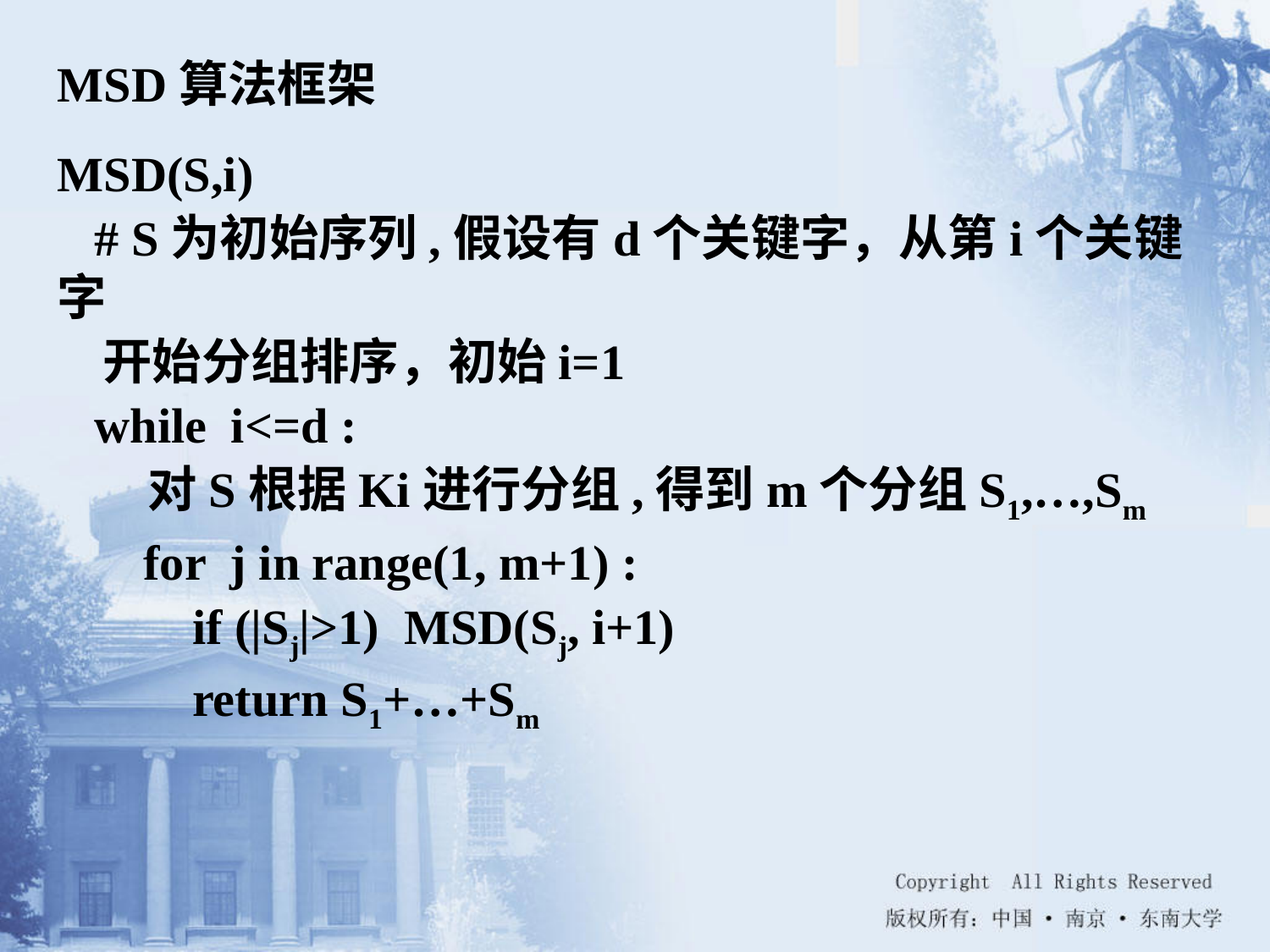

MSD算法框架
MSD(S,i)
   # S为初始序列,假设有d个关键字，从第i个关键字
   开始分组排序，初始i=1
   while  i<=d :
       对S根据Ki进行分组,得到m个分组S1,…,Sm
       for  j in range(1, m+1) :
           if (|Sj|>1)  MSD(Sj, i+1)
           return S1+…+Sm